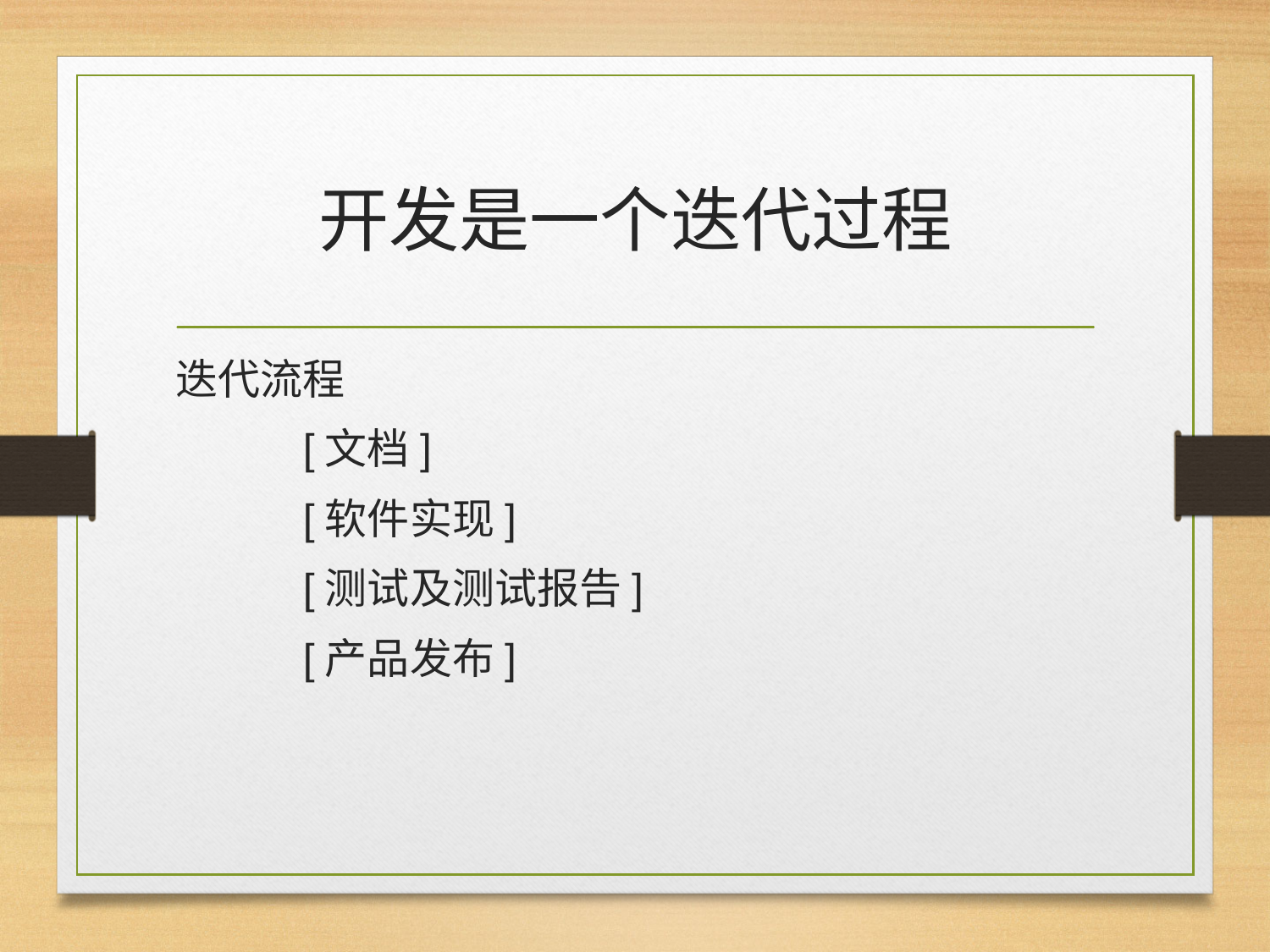

# 开发是一个迭代过程
迭代流程
	[文档]
	[软件实现]
	[测试及测试报告]
	[产品发布]